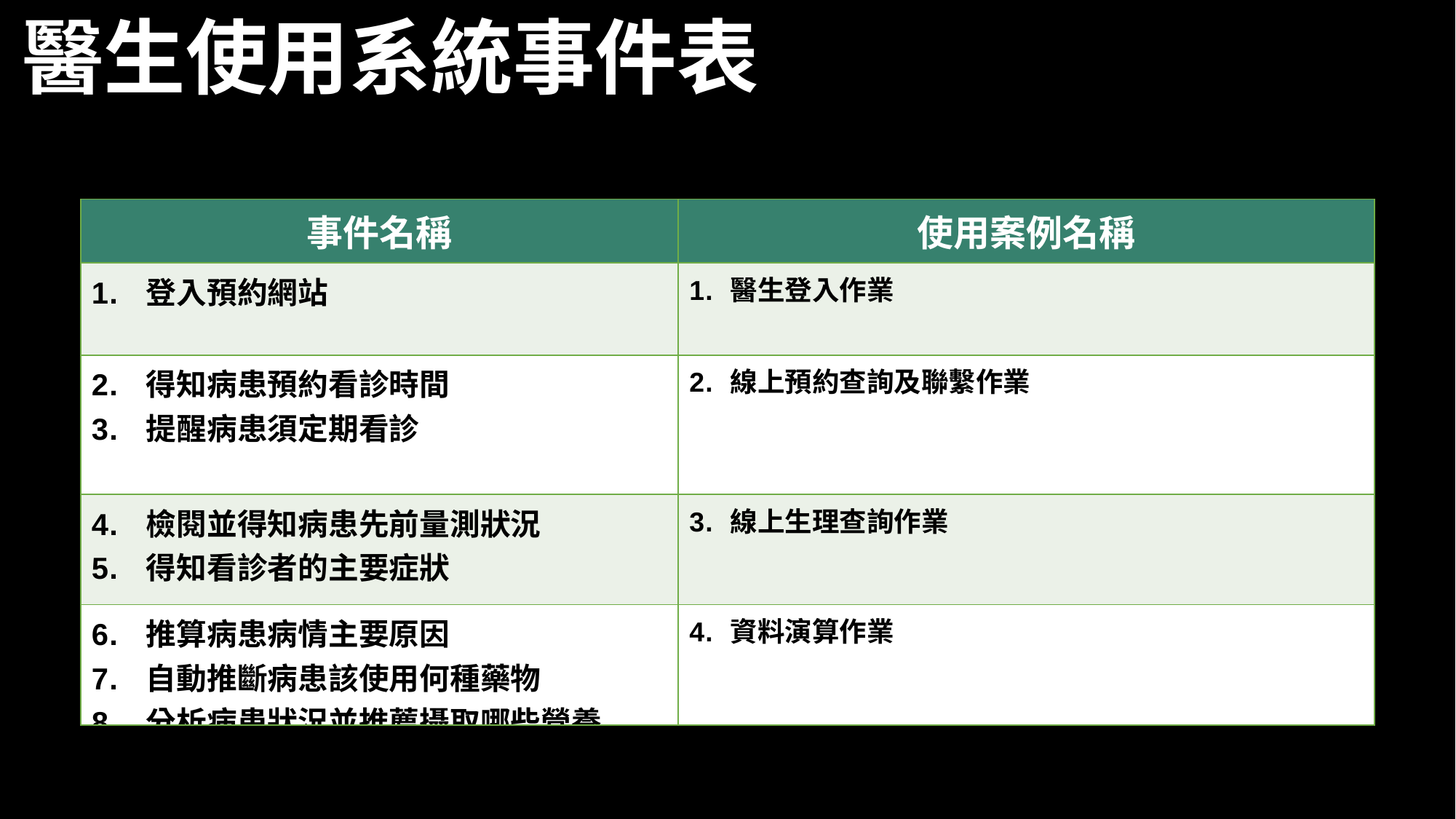

醫生使用系統事件表
| 事件名稱 | 使用案例名稱 |
| --- | --- |
| 登入預約網站 | 醫生登入作業 |
| 得知病患預約看診時間 提醒病患須定期看診 | 線上預約查詢及聯繫作業 |
| 檢閱並得知病患先前量測狀況 得知看診者的主要症狀 | 線上生理查詢作業 |
| 推算病患病情主要原因 自動推斷病患該使用何種藥物 分析病患狀況並推薦攝取哪些營養 | 資料演算作業 |